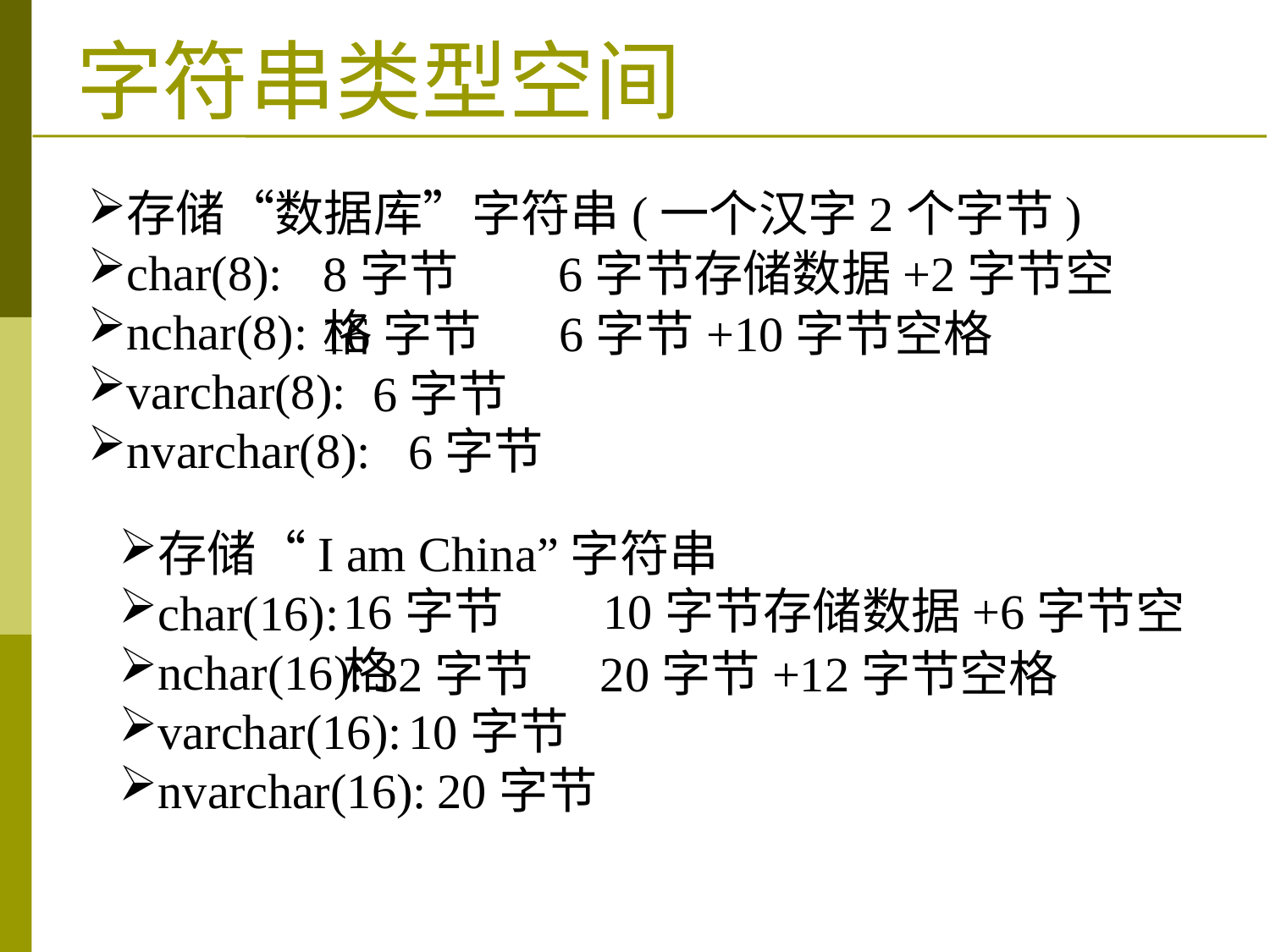

# 字符串类型空间
存储“数据库”字符串(一个汉字2个字节)
char(8):
nchar(8):
varchar(8):
nvarchar(8):
8字节        6字节存储数据+2字节空格
16字节      6字节+10字节空格
6字节
6字节
存储“I am China”字符串
char(16):
nchar(16):
varchar(16):
nvarchar(16):
16字节        10字节存储数据+6字节空格
32字节     20字节+12字节空格
10字节
20字节